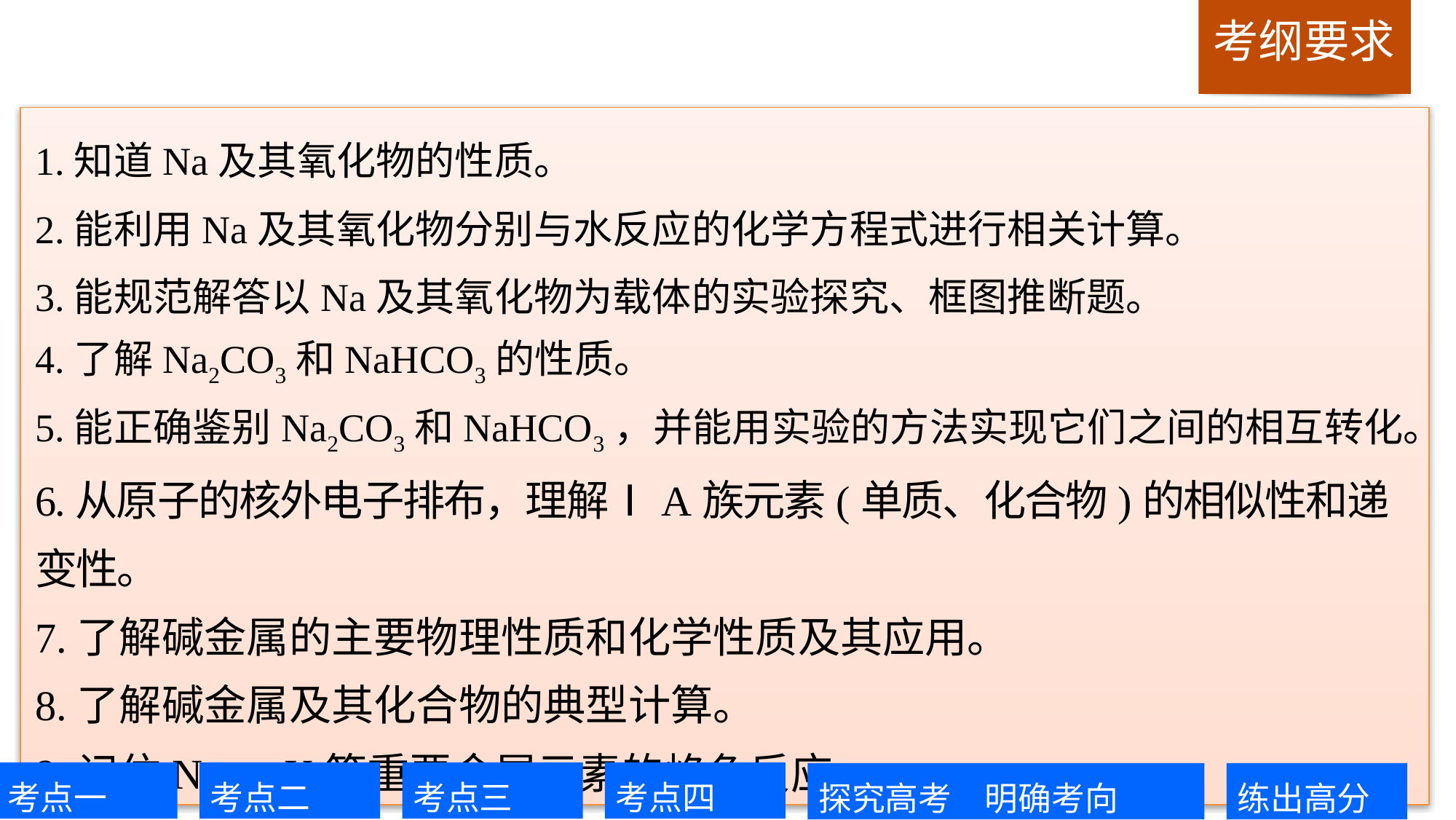

1.知道Na及其氧化物的性质。
2.能利用Na及其氧化物分别与水反应的化学方程式进行相关计算。
3.能规范解答以Na及其氧化物为载体的实验探究、框图推断题。
4.了解Na2CO3和NaHCO3的性质。
5.能正确鉴别Na2CO3和NaHCO3，并能用实验的方法实现它们之间的相互转化。
6.从原子的核外电子排布，理解ⅠA族元素(单质、化合物)的相似性和递变性。
7.了解碱金属的主要物理性质和化学性质及其应用。
8.了解碱金属及其化合物的典型计算。
9.记住Na、K等重要金属元素的焰色反应。
考点一
考点二
考点三
考点四
探究高考　明确考向
练出高分